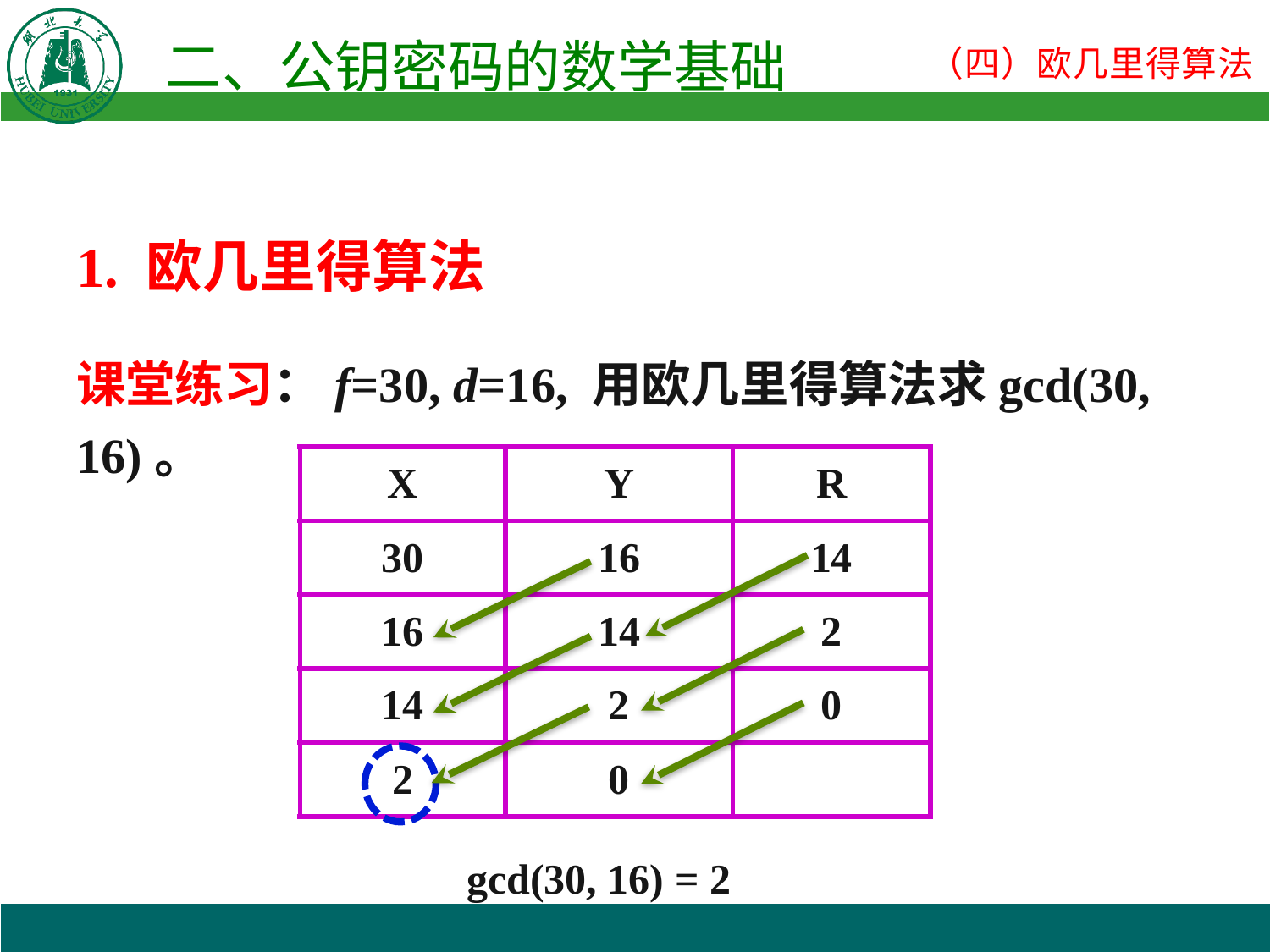

1. 欧几里得算法
课堂练习：f=30, d=16, 用欧几里得算法求gcd(30, 16)。

| X | Y | R |
| --- | --- | --- |
| 30 | 16 | 14 |
| 16 | 14 | 2 |
| 14 | 2 | 0 |
| 2 | 0 |  |

gcd(30, 16) = 2